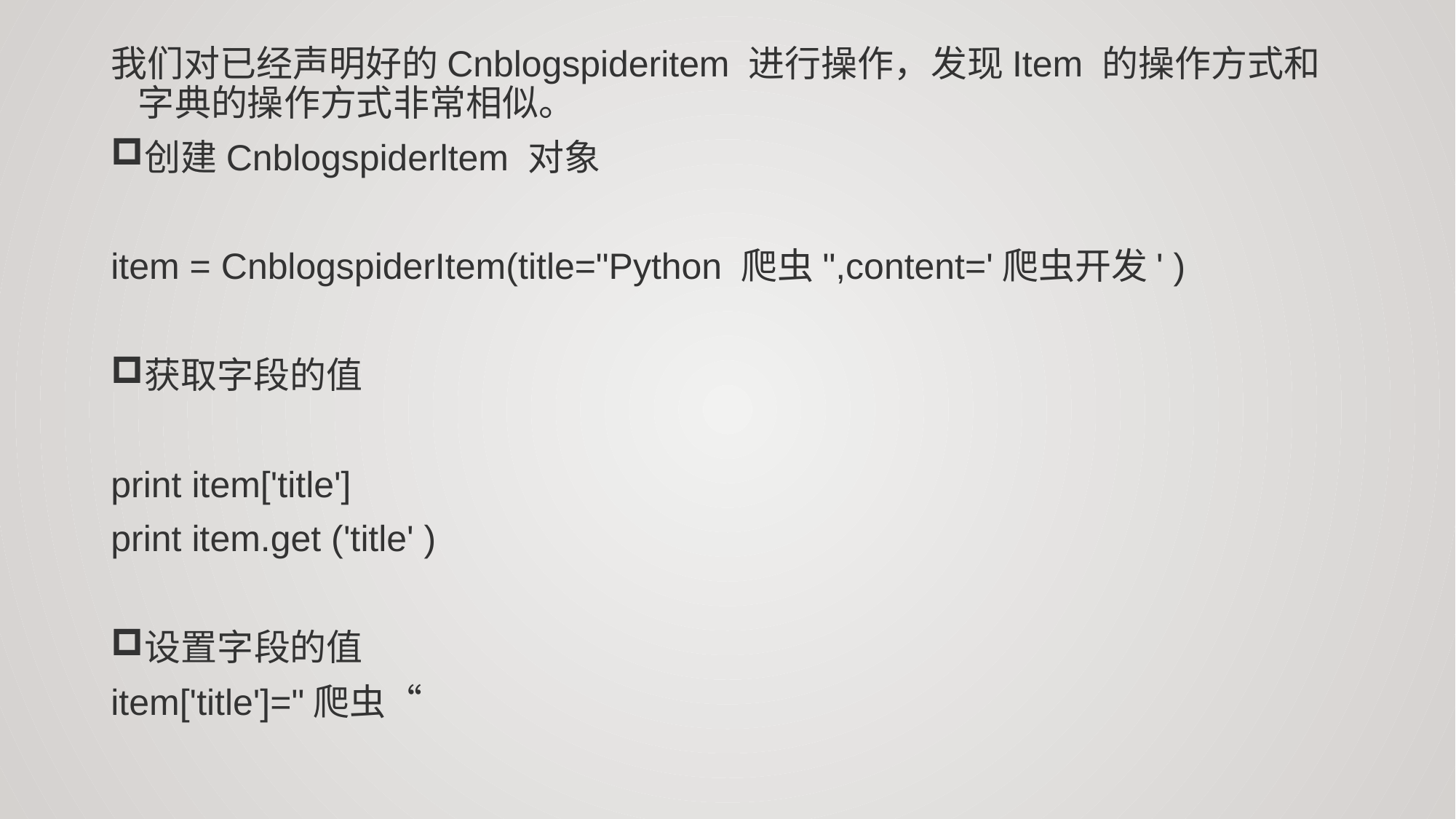

我们对已经声明好的Cnblogspideritem 进行操作，发现Item 的操作方式和字典的操作方式非常相似。
创建Cnblogspiderltem 对象

item = CnblogspiderItem(title="Python 爬虫",content='爬虫开发' )

获取字段的值

print item['title']
print item.get ('title' )

设置字段的值
item['title']="爬虫“